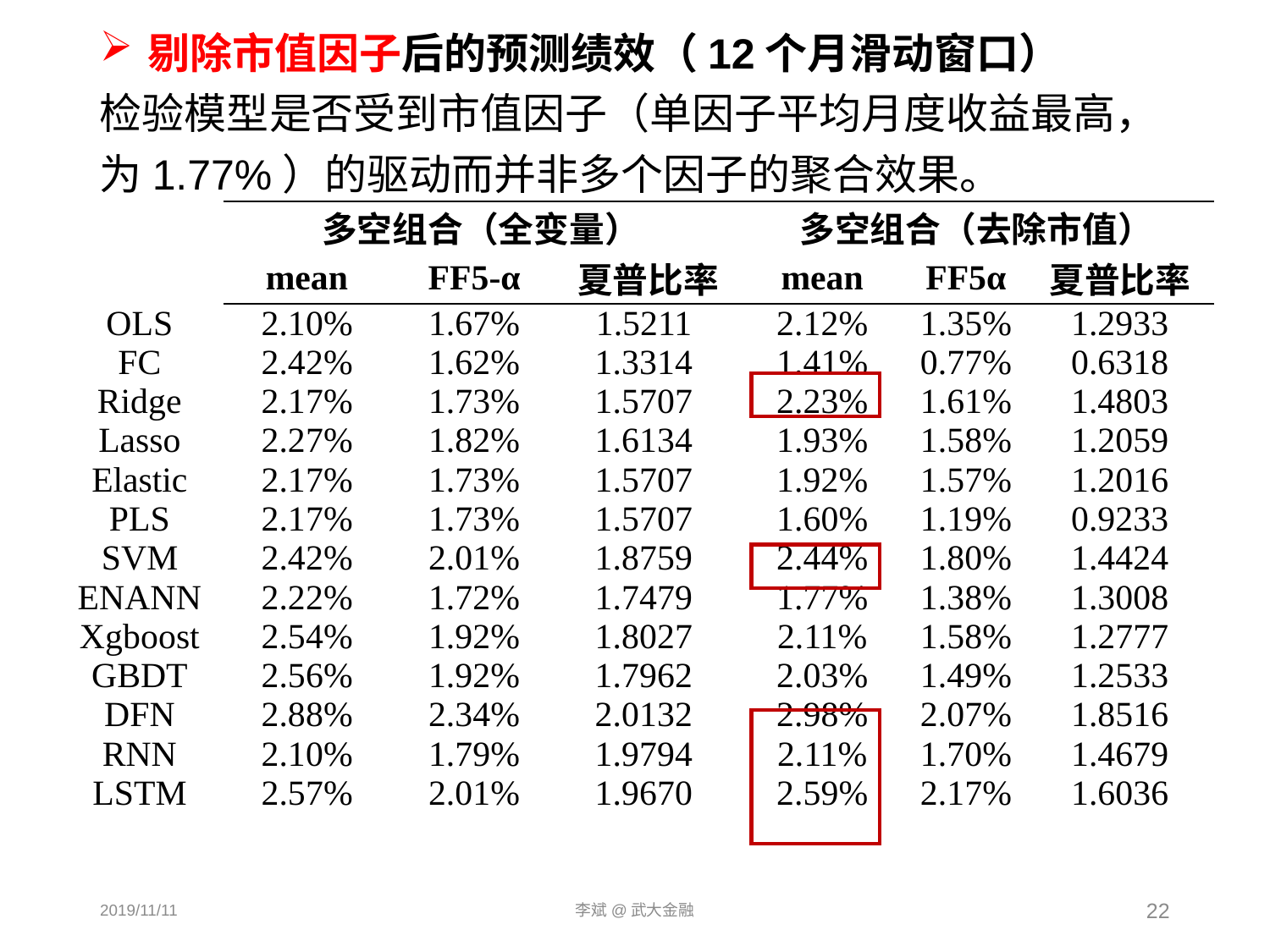

剔除市值因子后的预测绩效（12个月滑动窗口）
检验模型是否受到市值因子（单因子平均月度收益最高，为1.77%）的驱动而并非多个因子的聚合效果。
|  | 多空组合（全变量） |  |  | 多空组合（去除市值） |  |  |
| --- | --- | --- | --- | --- | --- | --- |
|  | mean | FF5-α | 夏普比率 | mean | FF5α | 夏普比率 |
| OLS | 2.10% | 1.67% | 1.5211 | 2.12% | 1.35% | 1.2933 |
| FC | 2.42% | 1.62% | 1.3314 | 1.41% | 0.77% | 0.6318 |
| Ridge | 2.17% | 1.73% | 1.5707 | 2.23% | 1.61% | 1.4803 |
| Lasso | 2.27% | 1.82% | 1.6134 | 1.93% | 1.58% | 1.2059 |
| Elastic | 2.17% | 1.73% | 1.5707 | 1.92% | 1.57% | 1.2016 |
| PLS | 2.17% | 1.73% | 1.5707 | 1.60% | 1.19% | 0.9233 |
| SVM | 2.42% | 2.01% | 1.8759 | 2.44% | 1.80% | 1.4424 |
| ENANN | 2.22% | 1.72% | 1.7479 | 1.77% | 1.38% | 1.3008 |
| Xgboost | 2.54% | 1.92% | 1.8027 | 2.11% | 1.58% | 1.2777 |
| GBDT | 2.56% | 1.92% | 1.7962 | 2.03% | 1.49% | 1.2533 |
| DFN | 2.88% | 2.34% | 2.0132 | 2.98% | 2.07% | 1.8516 |
| RNN | 2.10% | 1.79% | 1.9794 | 2.11% | 1.70% | 1.4679 |
| LSTM | 2.57% | 2.01% | 1.9670 | 2.59% | 2.17% | 1.6036 |

2019/11/11
李斌@武大金融
22